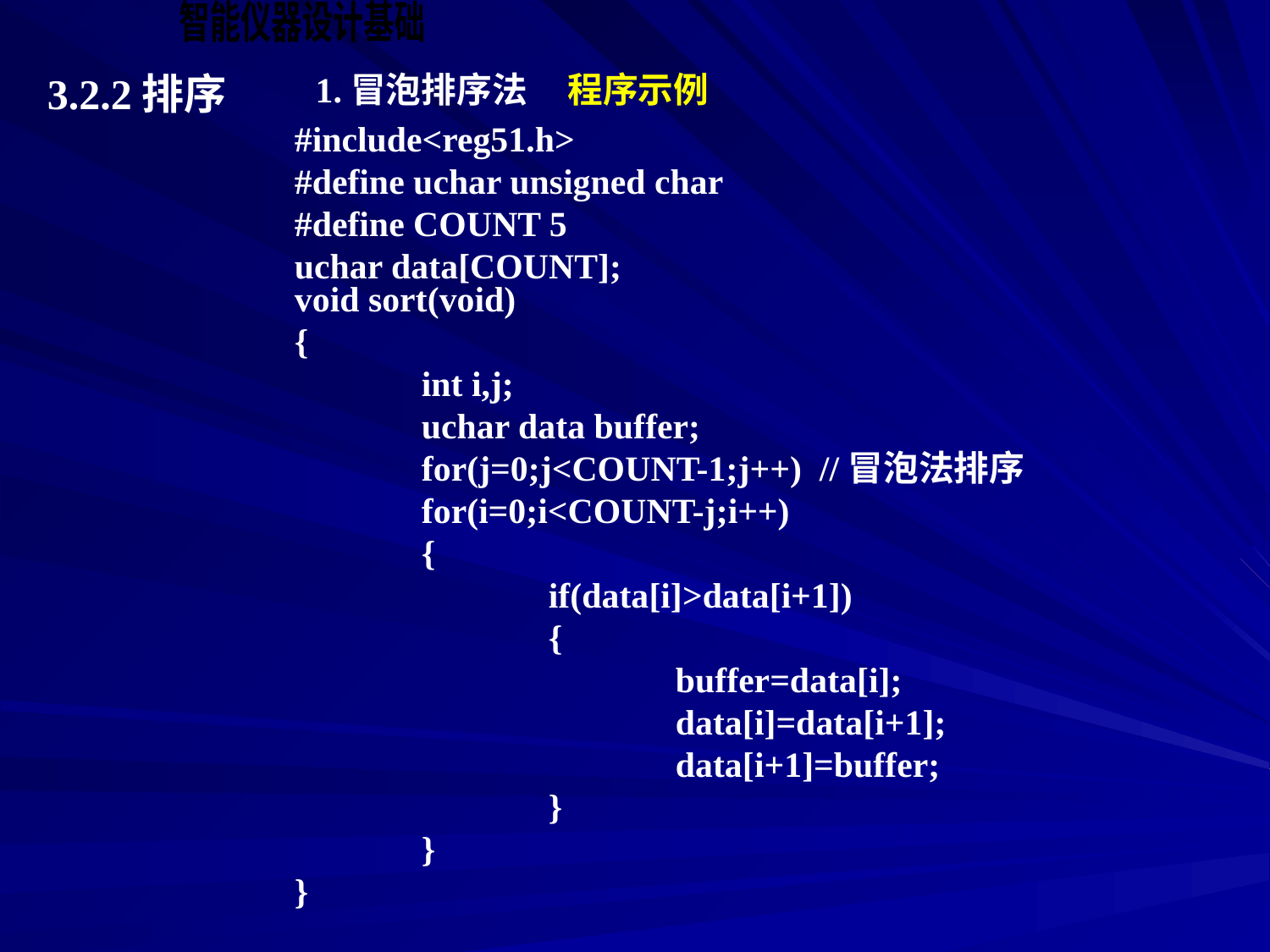

3.2.2排序
1.冒泡排序法     程序示例
#include<reg51.h>
#define uchar unsigned char
#define COUNT 5
uchar data[COUNT];
void sort(void)
{
	int i,j;
	uchar data buffer;
	for(j=0;j<COUNT-1;j++)  //冒泡法排序
	for(i=0;i<COUNT-j;i++)
	{
		if(data[i]>data[i+1])
		{
			buffer=data[i];
			data[i]=data[i+1];
			data[i+1]=buffer;
		}
	}
}